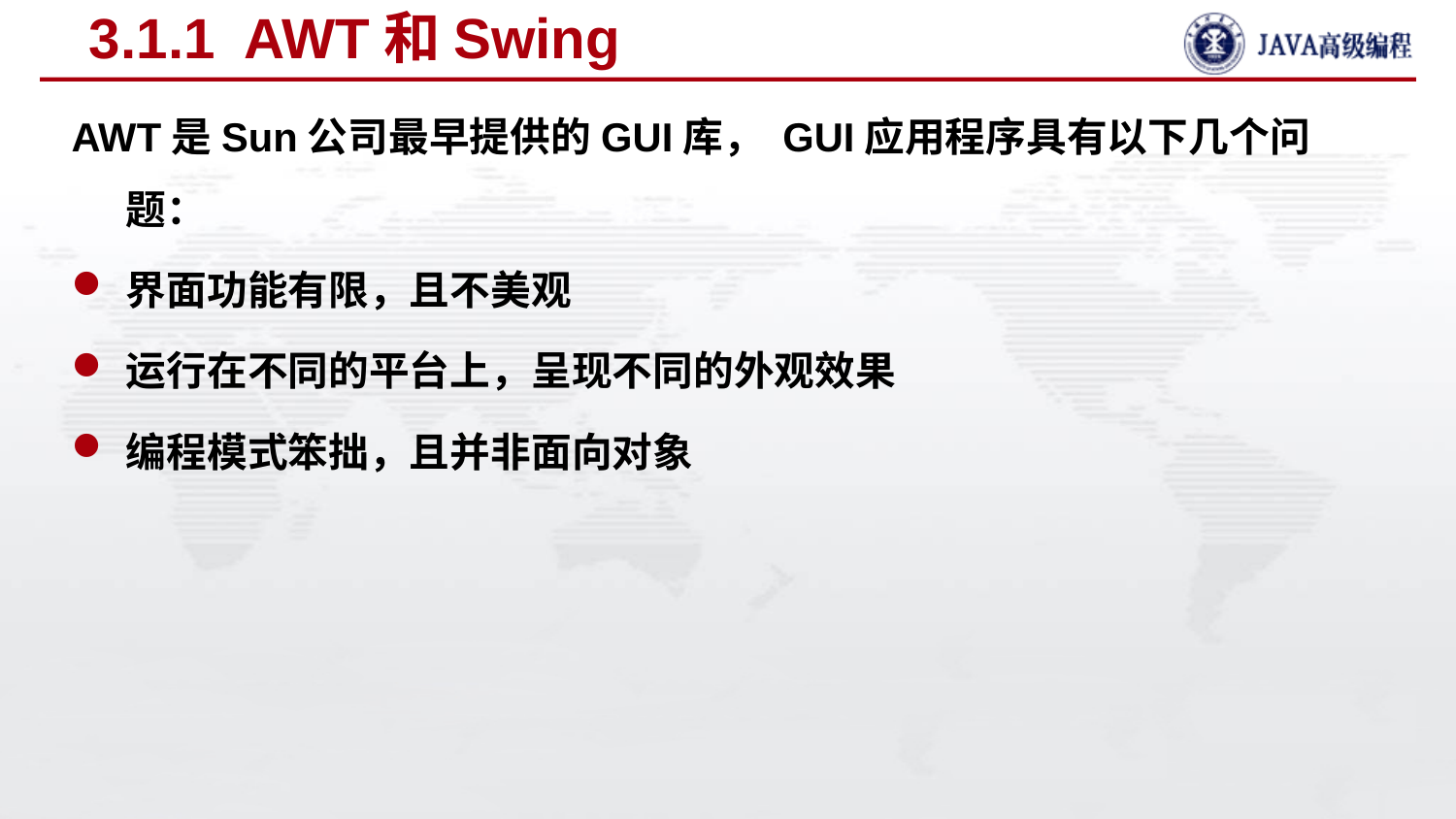

# 3.1.1  AWT和Swing
AWT是Sun公司最早提供的GUI库， GUI应用程序具有以下几个问题：
界面功能有限，且不美观
运行在不同的平台上，呈现不同的外观效果
编程模式笨拙，且并非面向对象